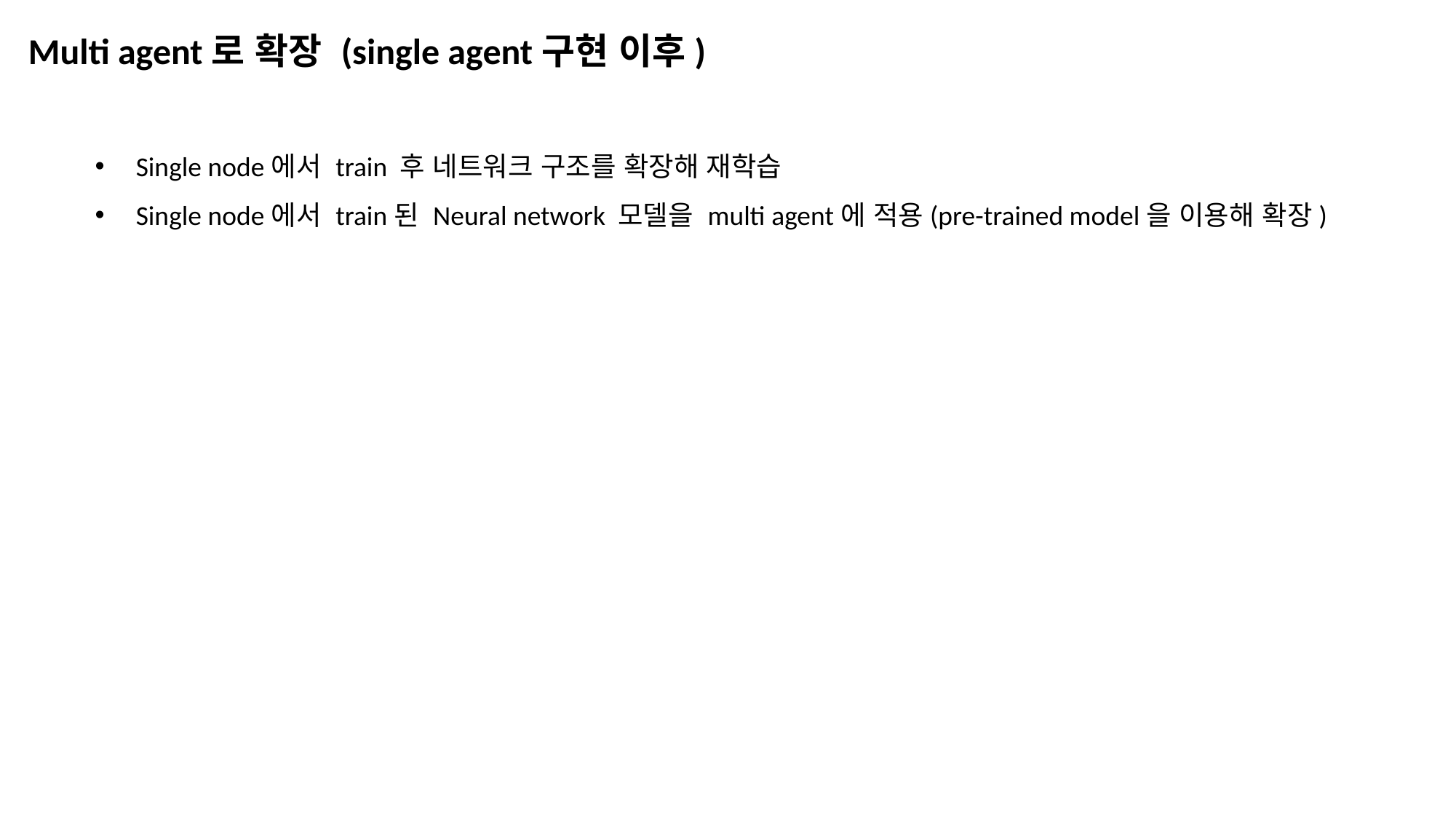

Multi agent로 확장 (single agent구현 이후)
Single node에서 train 후 네트워크 구조를 확장해 재학습
Single node에서 train된 Neural network 모델을 multi agent에 적용(pre-trained model을 이용해 확장)